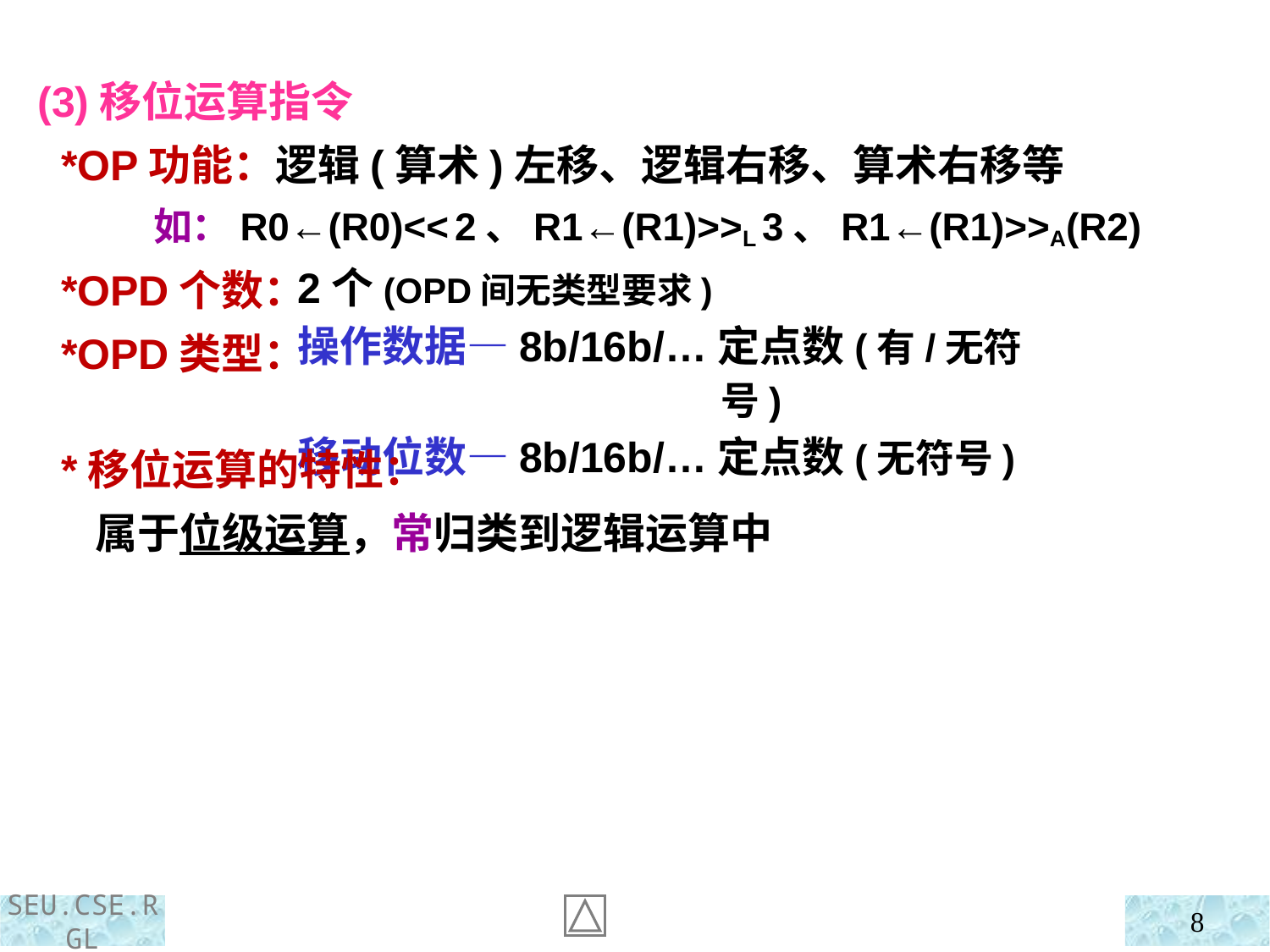

(3)移位运算指令
  *OP功能：逻辑(算术)左移、逻辑右移、算术右移等
            如：R0←(R0)<< 2、R1←(R1)>>L 3、R1←(R1)>>A(R2)
  *OPD个数：
  *OPD类型：
2个(OPD间无类型要求)
操作数据—8b/16b/…定点数(有/无符号)
移动位数—8b/16b/…定点数(无符号)
  *移位运算的特性：
     属于位级运算，常归类到逻辑运算中
8